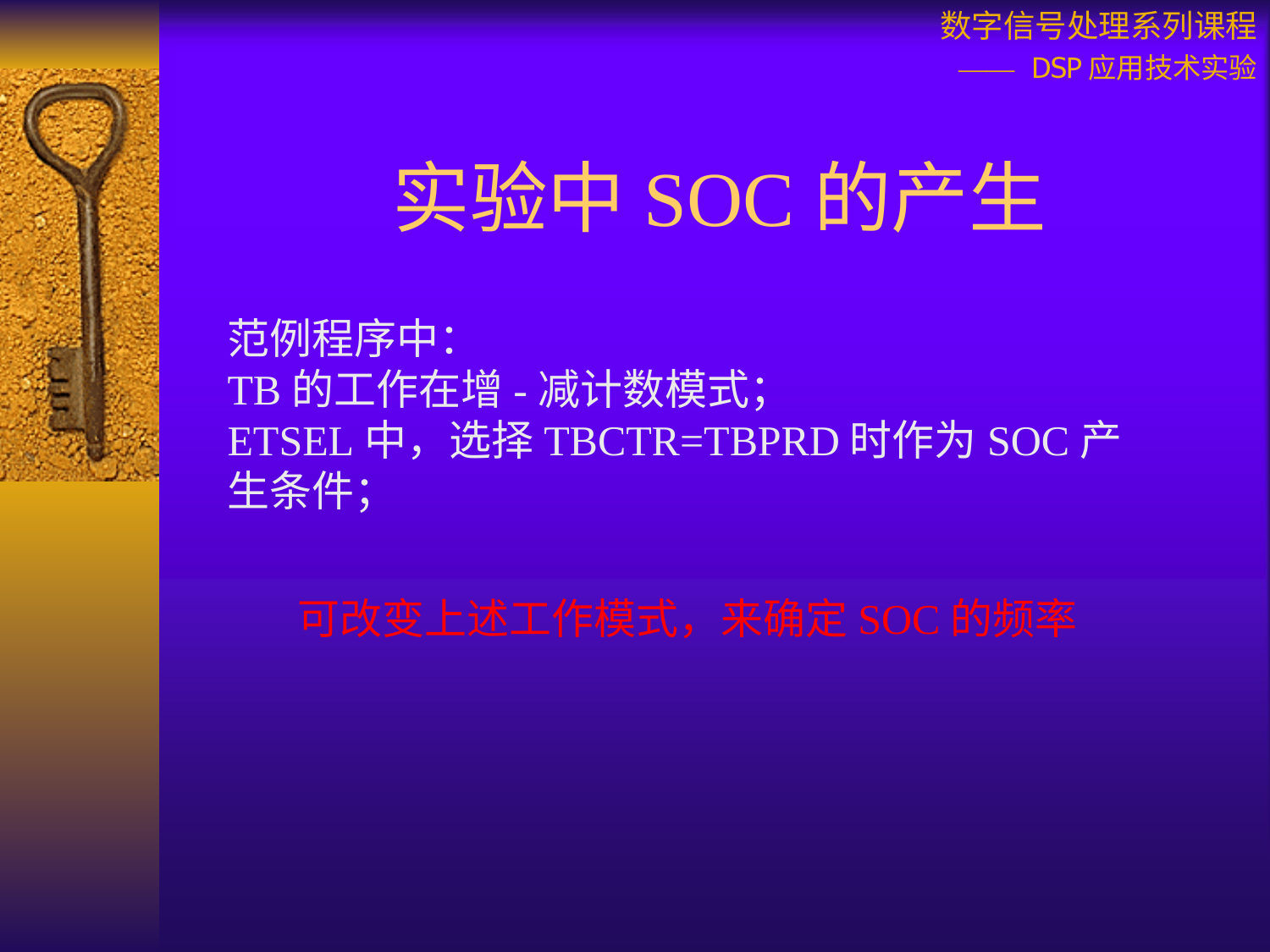

# 实验中SOC的产生
范例程序中：
TB的工作在增-减计数模式；
ETSEL中，选择TBCTR=TBPRD时作为SOC产生条件；
可改变上述工作模式，来确定SOC的频率